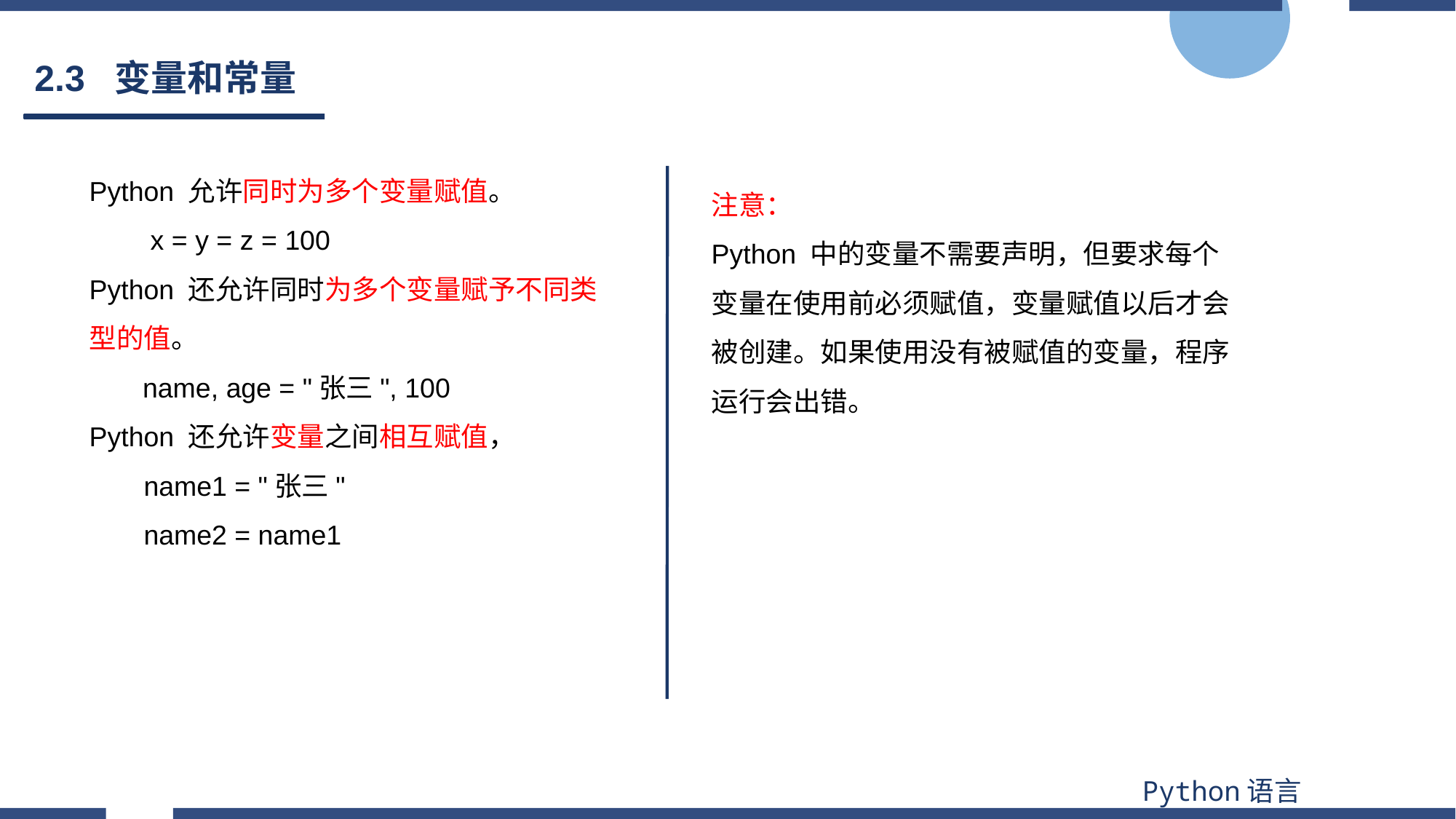

# 2.3  变量和常量
Python 允许同时为多个变量赋值。
        x = y = z = 100
Python 还允许同时为多个变量赋予不同类型的值。
       name, age = "张三", 100
Python 还允许变量之间相互赋值，
name1 = "张三"
name2 = name1

注意：
Python 中的变量不需要声明，但要求每个变量在使用前必须赋值，变量赋值以后才会被创建。如果使用没有被赋值的变量，程序运行会出错。